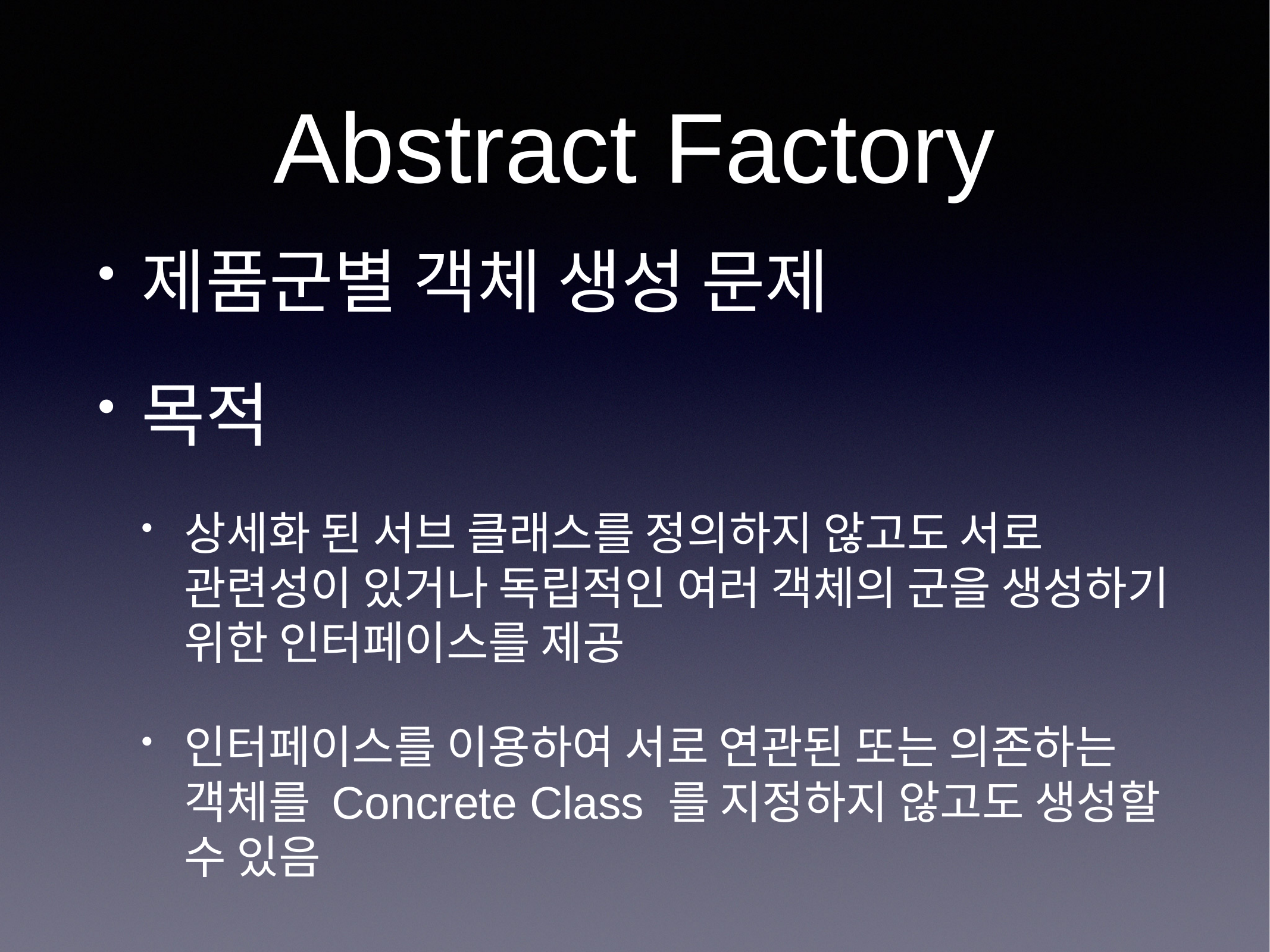

# Abstract Factory
제품군별 객체 생성 문제
목적
상세화 된 서브 클래스를 정의하지 않고도 서로 관련성이 있거나 독립적인 여러 객체의 군을 생성하기 위한 인터페이스를 제공
인터페이스를 이용하여 서로 연관된 또는 의존하는 객체를 Concrete Class 를 지정하지 않고도 생성할 수 있음